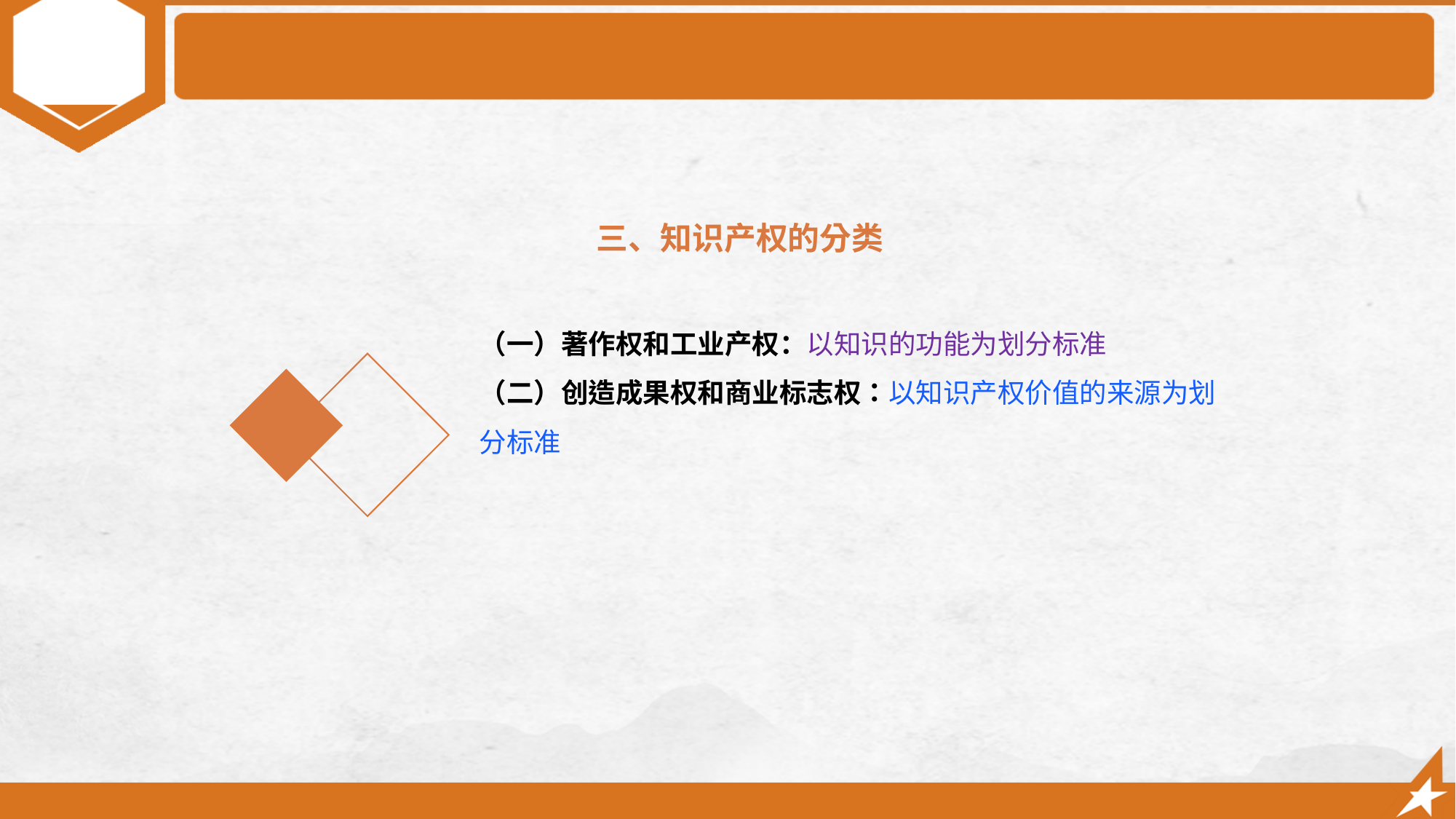

三、知识产权的分类
（一）著作权和工业产权：以知识的功能为划分标准
（二）创造成果权和商业标志权：以知识产权价值的来源为划分标准